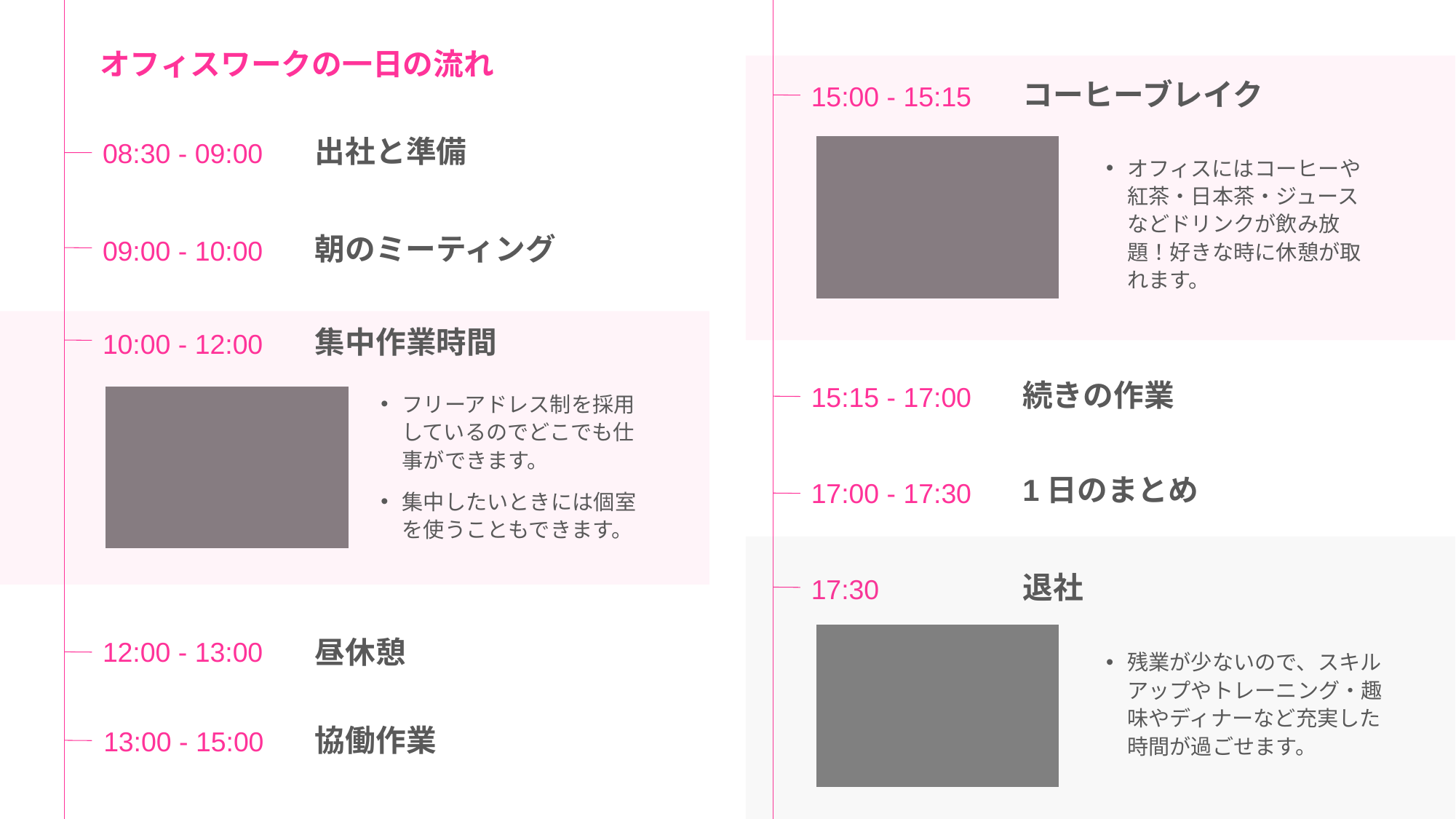

オフィスワークの一日の流れ

コーヒーブレイク
15:00 - 15:15
出社と準備
08:30 - 09:00

オフィスにはコーヒーや紅茶・日本茶・ジュースなどドリンクが飲み放題！好きな時に休憩が取れます。
朝のミーティング
09:00 - 10:00

集中作業時間
10:00 - 12:00
続きの作業
15:15 - 17:00
フリーアドレス制を採用しているのでどこでも仕事ができます。

1日のまとめ
17:00 - 17:30
集中したいときには個室を使うこともできます。

退社
17:30

昼休憩
12:00 - 13:00
残業が少ないので、スキルアップやトレーニング・趣味やディナーなど充実した時間が過ごせます。
協働作業
13:00 - 15:00